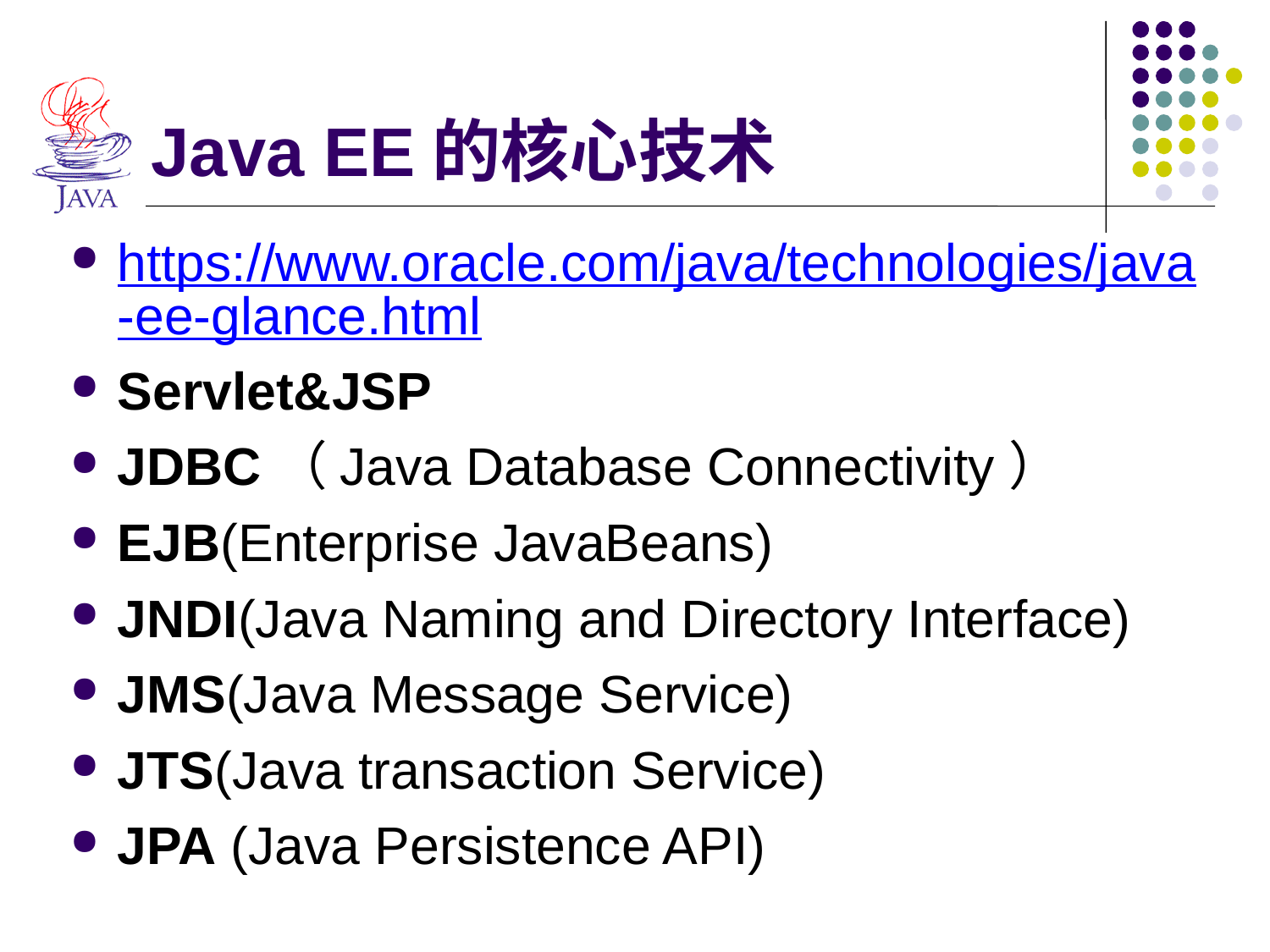

# Java EE的核心技术
https://www.oracle.com/java/technologies/java-ee-glance.html
Servlet&JSP
JDBC（Java Database Connectivity）
EJB(Enterprise JavaBeans)
JNDI(Java Naming and Directory Interface)
JMS(Java Message Service)
JTS(Java transaction Service)
JPA (Java Persistence API)